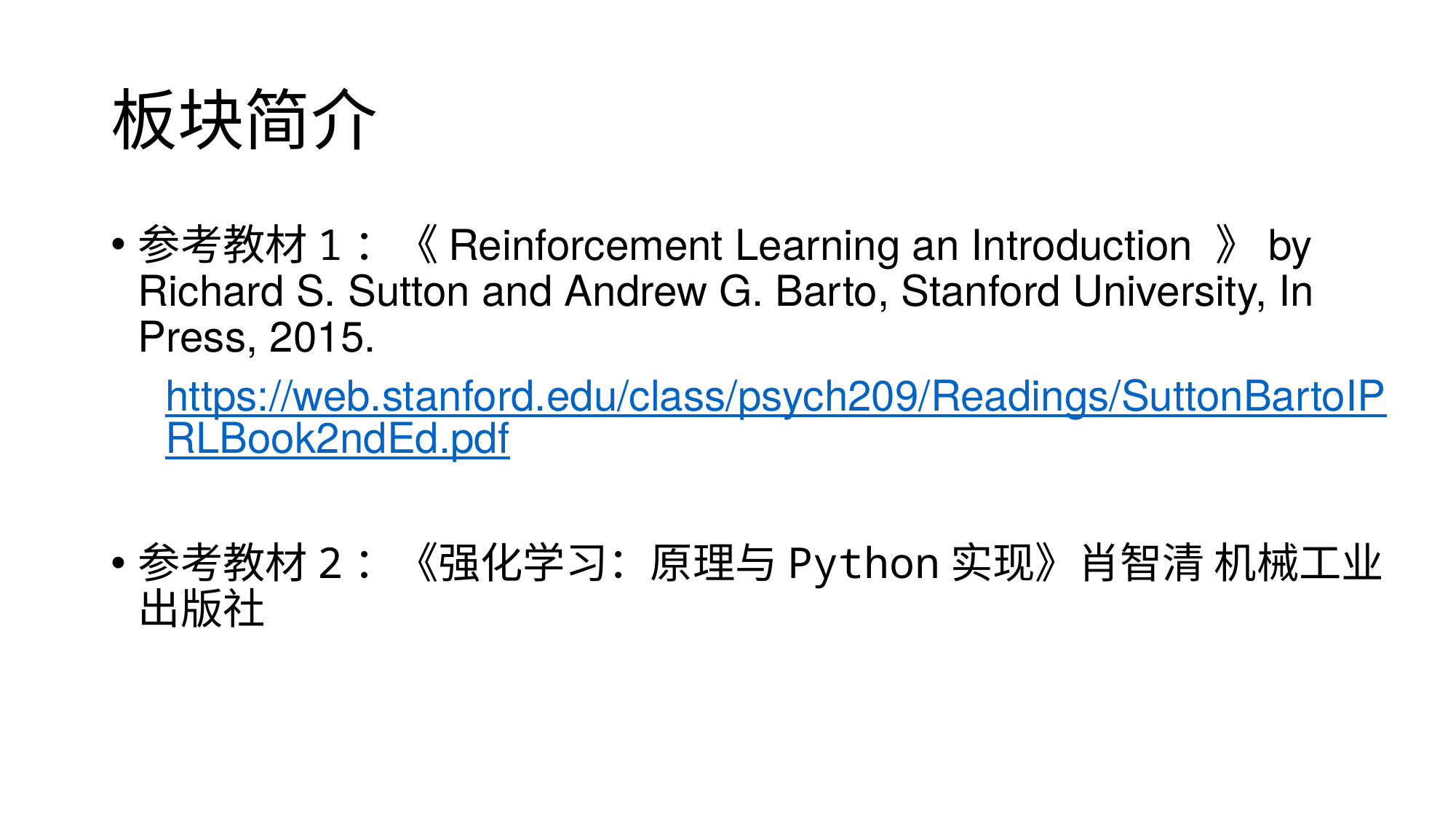

# 板块简介
参考教材1：《Reinforcement Learning an Introduction 》by Richard S. Sutton and Andrew G. Barto, Stanford University, In Press, 2015.
https://web.stanford.edu/class/psych209/Readings/SuttonBartoIPRLBook2ndEd.pdf

参考教材2：《强化学习：原理与Python实现》肖智清 机械工业出版社